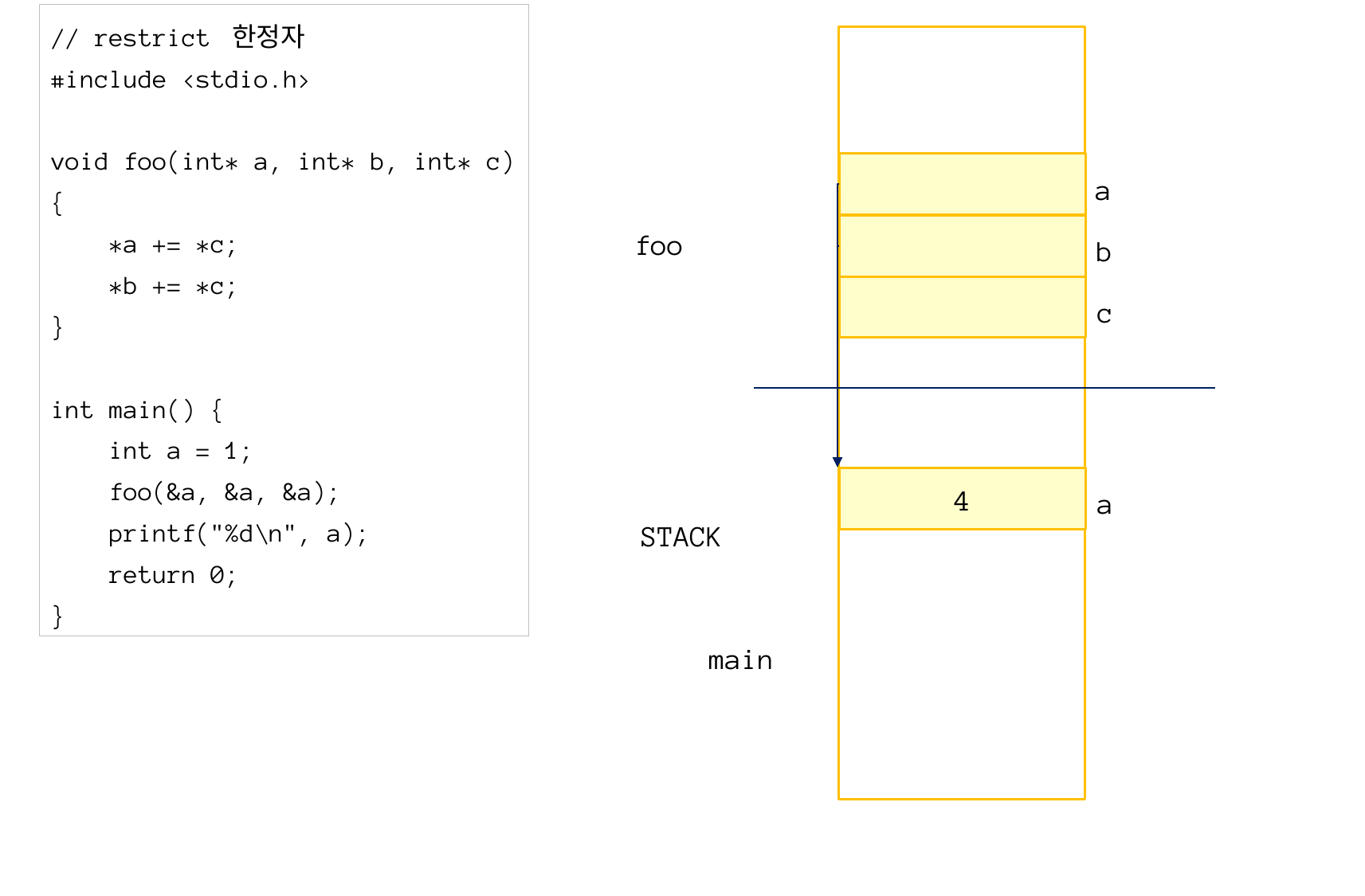

// restrict 한정자
#include <stdio.h>

void foo(int* a, int* b, int* c)
{
    *a += *c;
    *b += *c;
}

int main() {
    int a = 1;
    foo(&a, &a, &a);
    printf("%d\n", a);
    return 0;
}

a
foo

b

c

4
a
STACK
main